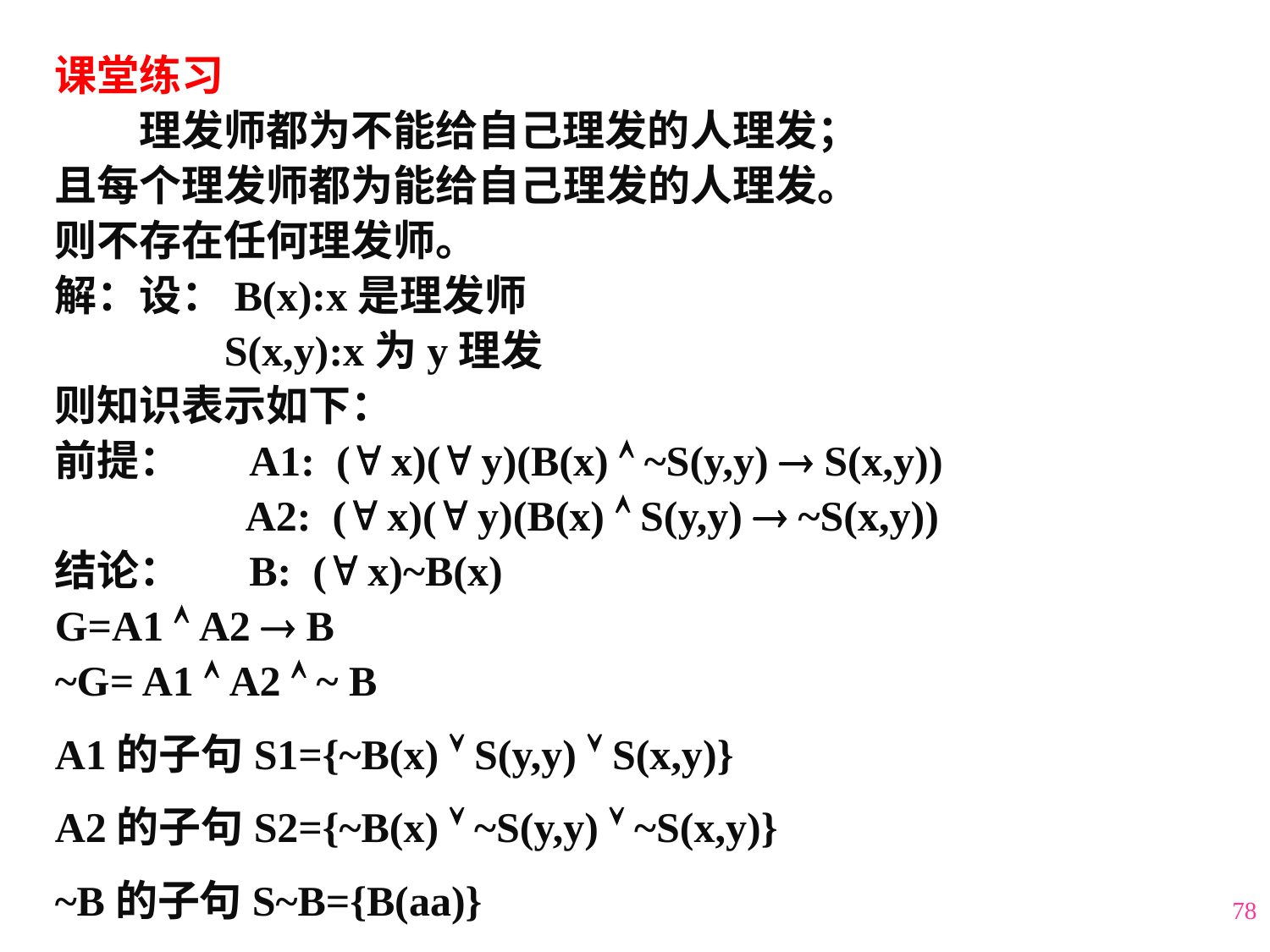

课堂练习：理发师问题：
每个理发师都为不能给自己理发的人理发；
且每个理发师都为能给自己理发的人理发。
则不存在任何理发师。
解：设：B(x):x是理发师
                S(x,y):x为y理发
则知识表示如下：
前提：      A1:  (∀ x)(∀ y)(B(x) ∧ ~S(y,y) → S(x,y))
                  A2:  (∀ x)(∀ y)(B(x) ∧ S(y,y) → ~S(x,y))
结论：      B:  (∀ x)~B(x)
G=A1 ∧ A2 → B
~G= A1 ∧ A2 ∧ ~ B
A1的子句S1={~B(x) ∨ S(y,y) ∨ S(x,y)}
A2的子句S2={~B(x) ∨ ~S(y,y) ∨ ~S(x,y)}
~B的子句S~B={B(aa)}
78